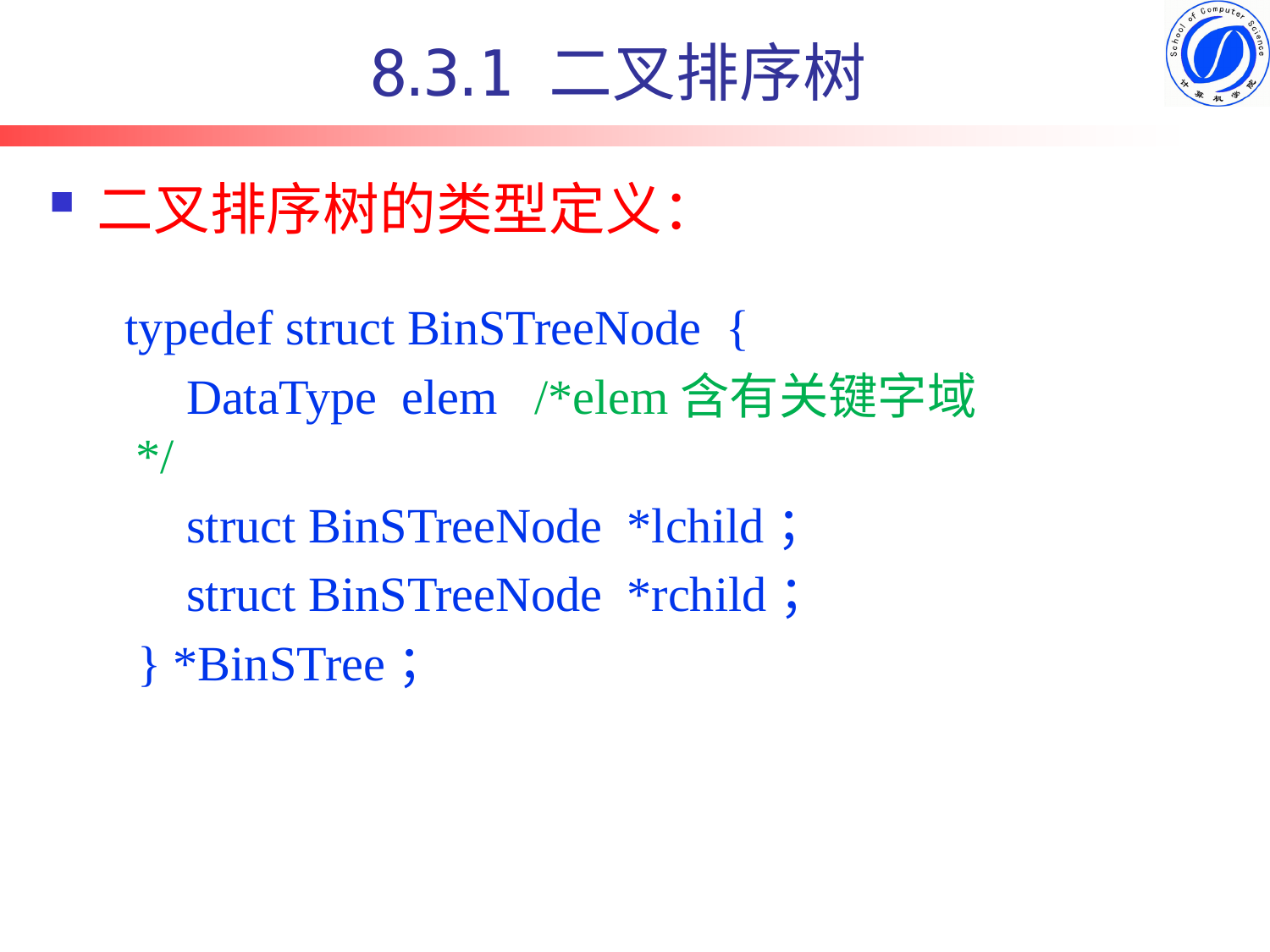

8.3.1 二叉排序树
# 二叉排序树的类型定义：
   typedef struct BinSTreeNode  {
        DataType  elem   /*elem含有关键字域*/
        struct BinSTreeNode  *lchild；
        struct BinSTreeNode  *rchild；
    } *BinSTree；